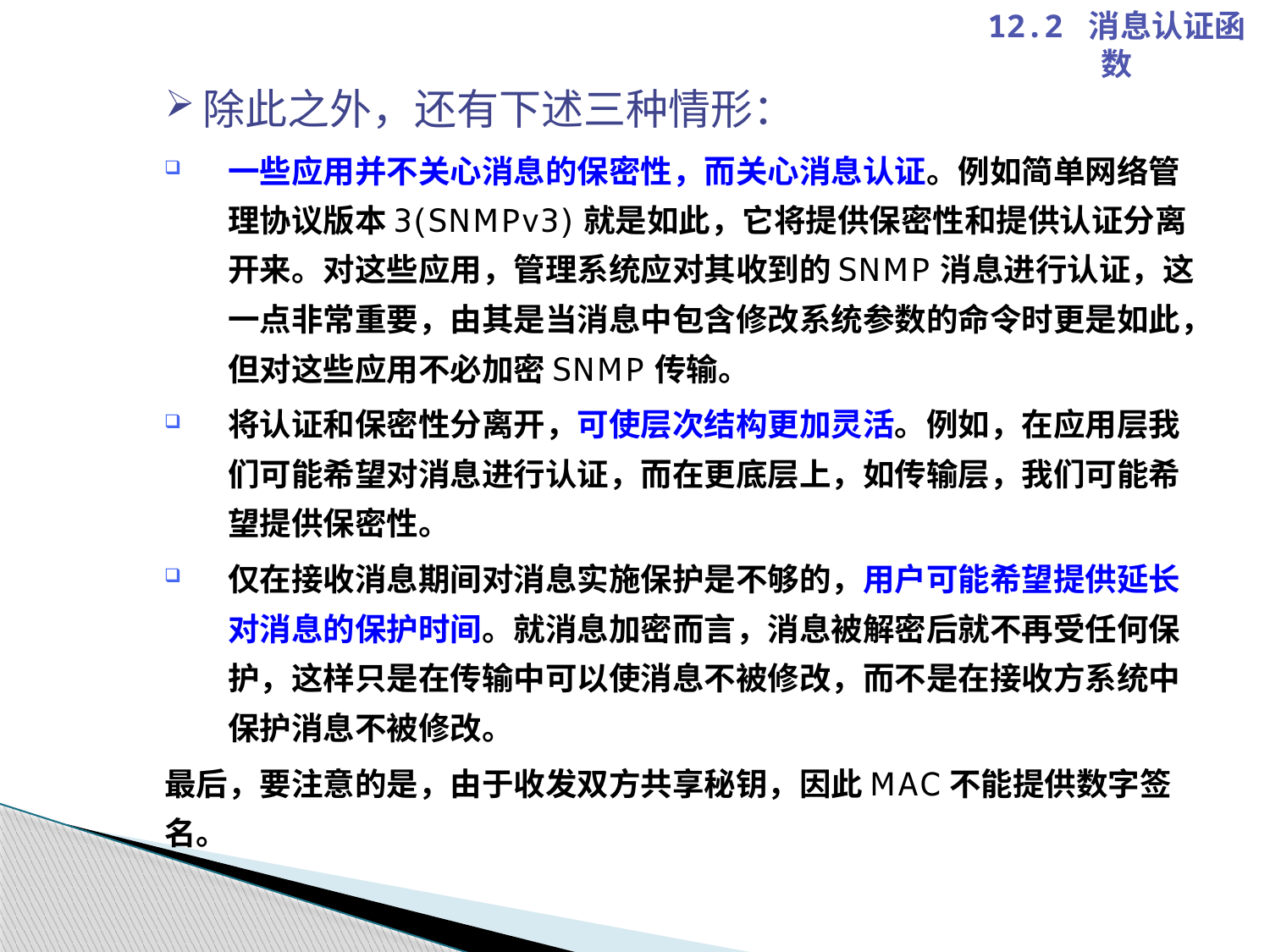

12.2 消息认证函数
除此之外，还有下述三种情形：
一些应用并不关心消息的保密性，而关心消息认证。例如简单网络管理协议版本3(SNMPv3)就是如此，它将提供保密性和提供认证分离开来。对这些应用，管理系统应对其收到的SNMP消息进行认证，这一点非常重要，由其是当消息中包含修改系统参数的命令时更是如此，但对这些应用不必加密SNMP传输。
将认证和保密性分离开，可使层次结构更加灵活。例如，在应用层我们可能希望对消息进行认证，而在更底层上，如传输层，我们可能希望提供保密性。
仅在接收消息期间对消息实施保护是不够的，用户可能希望提供延长对消息的保护时间。就消息加密而言，消息被解密后就不再受任何保护，这样只是在传输中可以使消息不被修改，而不是在接收方系统中保护消息不被修改。
最后，要注意的是，由于收发双方共享秘钥，因此MAC不能提供数字签名。